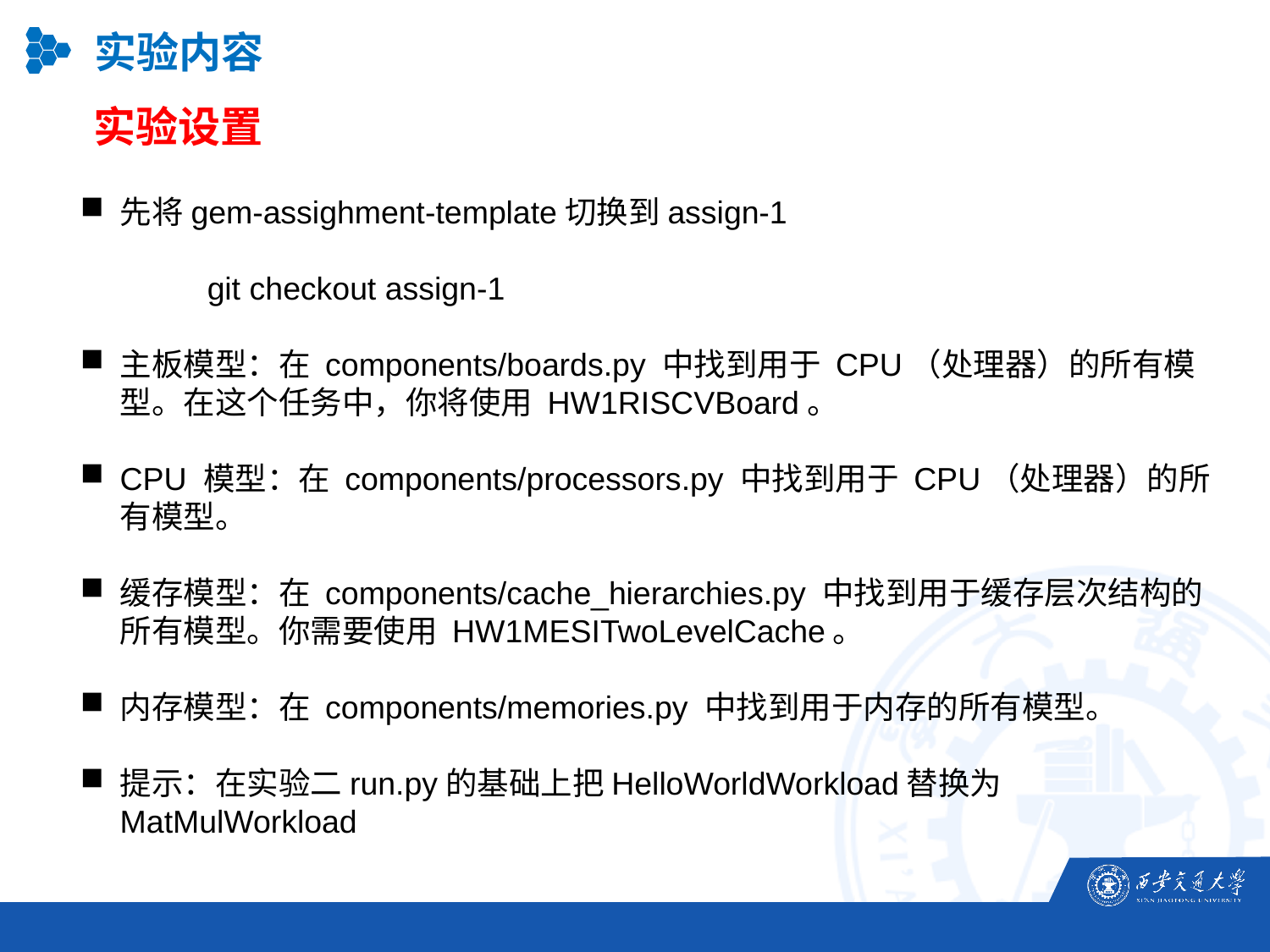

实验内容
实验设置
先将gem-assighment-template切换到assign-1

	git checkout assign-1

主板模型：在 components/boards.py 中找到用于 CPU（处理器）的所有模型。在这个任务中，你将使用 HW1RISCVBoard。

CPU 模型：在 components/processors.py 中找到用于 CPU（处理器）的所有模型。

缓存模型：在 components/cache_hierarchies.py 中找到用于缓存层次结构的所有模型。你需要使用 HW1MESITwoLevelCache。

内存模型：在 components/memories.py 中找到用于内存的所有模型。

提示：在实验二run.py的基础上把HelloWorldWorkload替换为MatMulWorkload